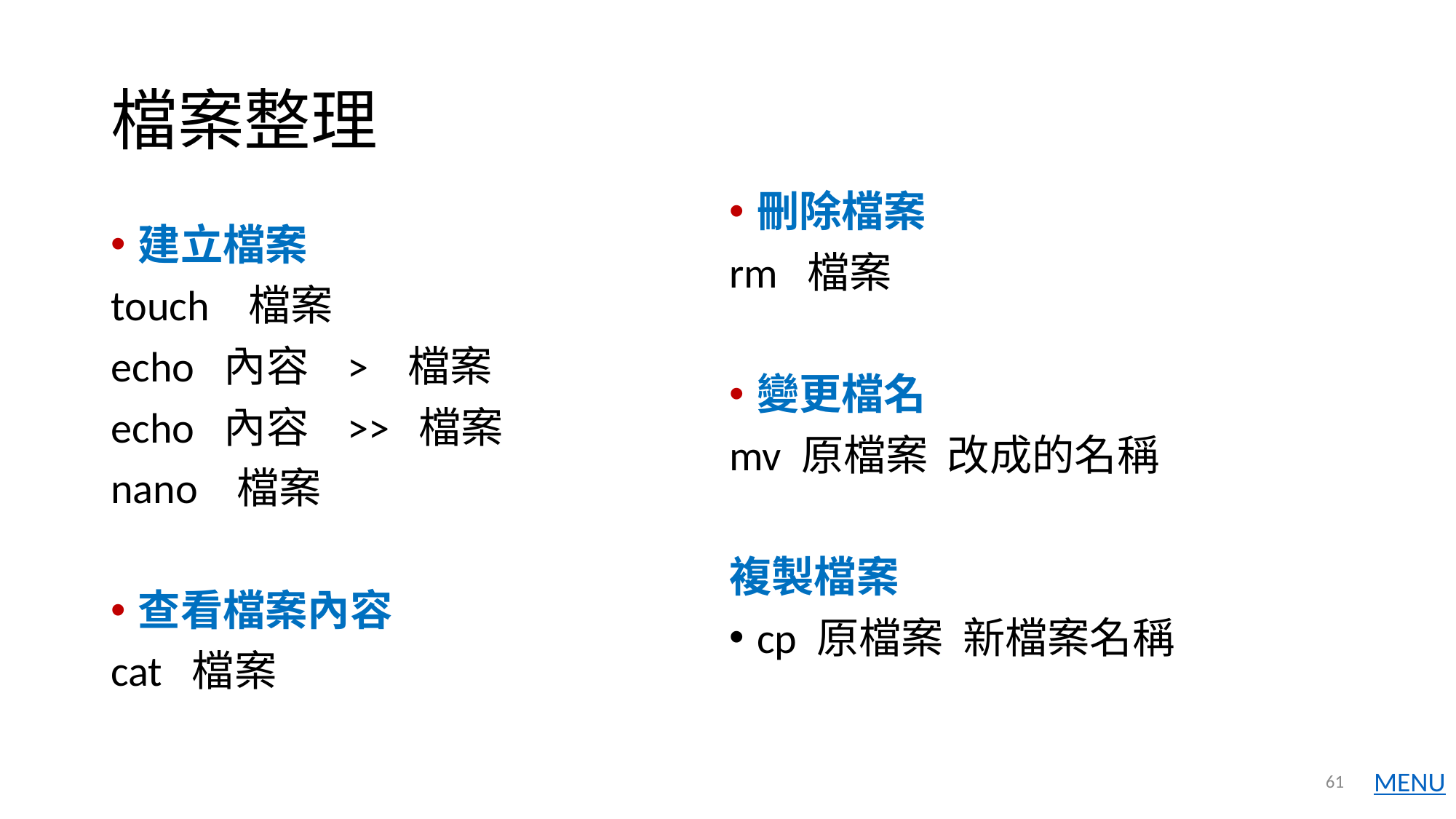

# 檔案整理
刪除檔案
rm  檔案

變更檔名
mv 原檔案  改成的名稱

複製檔案
cp 原檔案  新檔案名稱

建立檔案
touch   檔案
echo  內容   >   檔案
echo  內容   >>  檔案
nano   檔案

查看檔案內容
cat  檔案

61